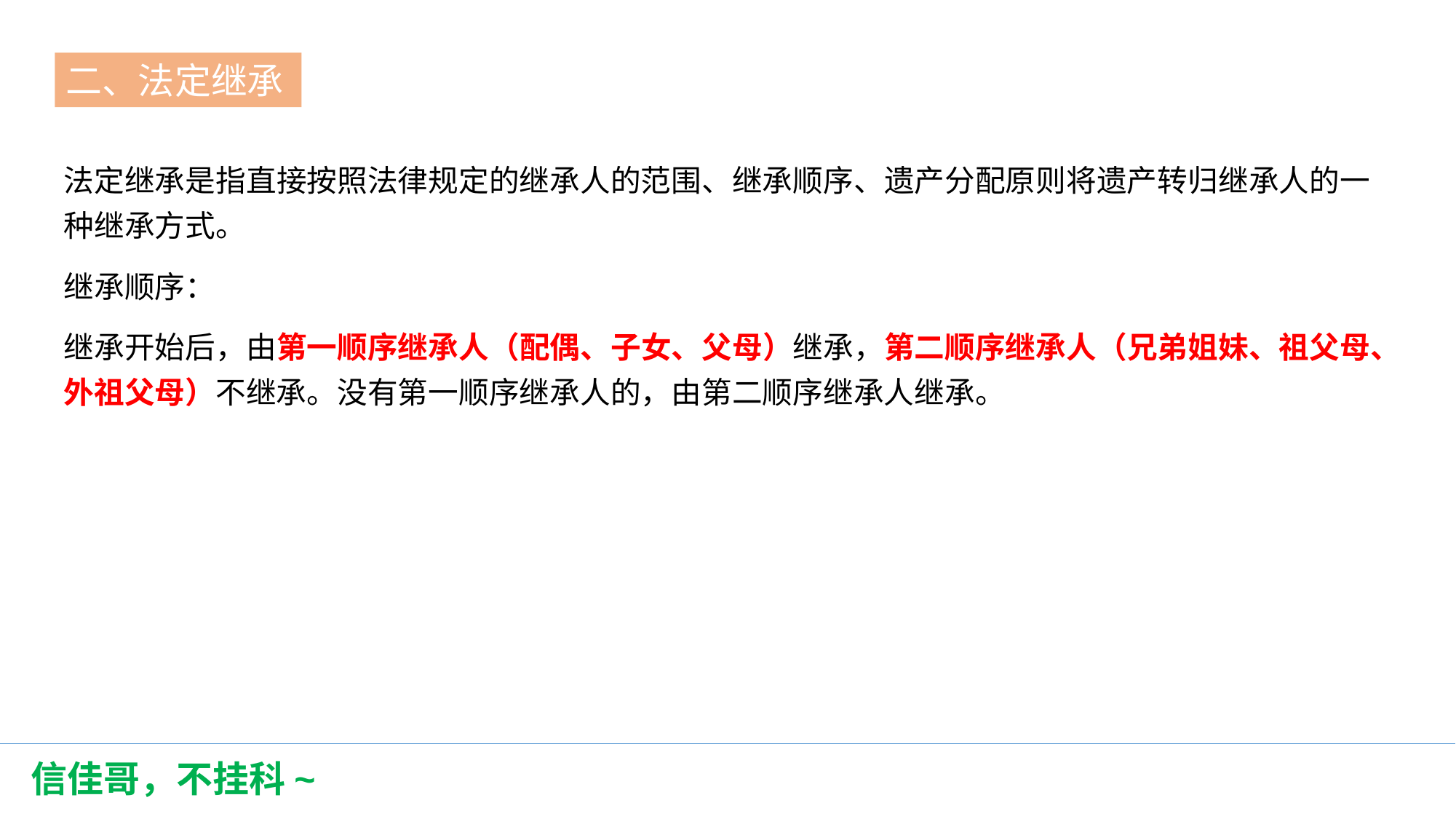

二、法定继承
第一节
法定继承是指直接按照法律规定的继承人的范围、继承顺序、遗产分配原则将遗产转归继承人的一种继承方式。
继承顺序：
继承开始后，由第一顺序继承人（配偶、子女、父母）继承，第二顺序继承人（兄弟姐妹、祖父母、外祖父母）不继承。没有第一顺序继承人的，由第二顺序继承人继承。